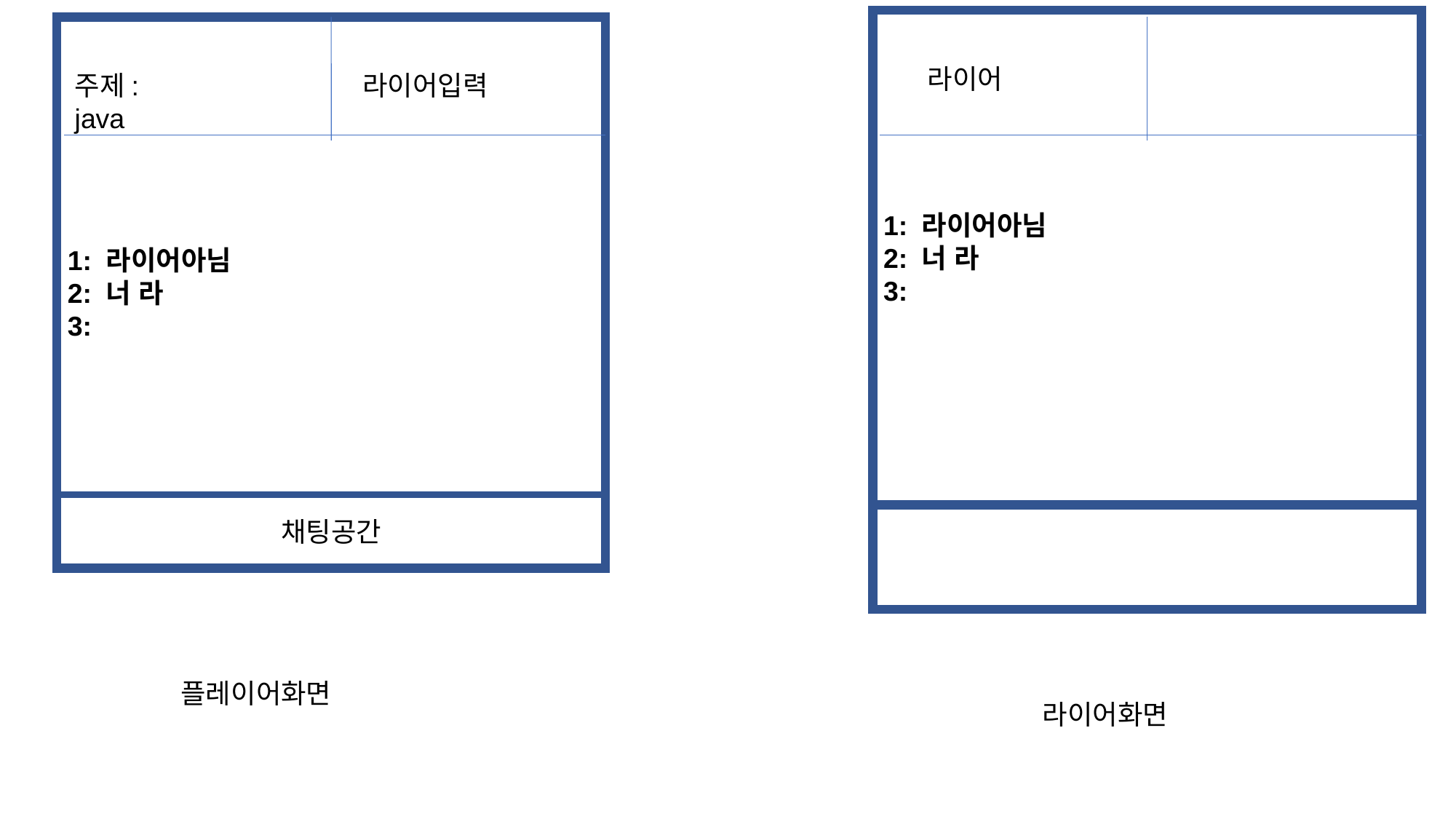

1: 라이어아님
2: 너 라
3:
1: 라이어아님
2: 너 라
3:
라이어
주제: java
라이어입력
채팅공간
플레이어화면
라이어화면